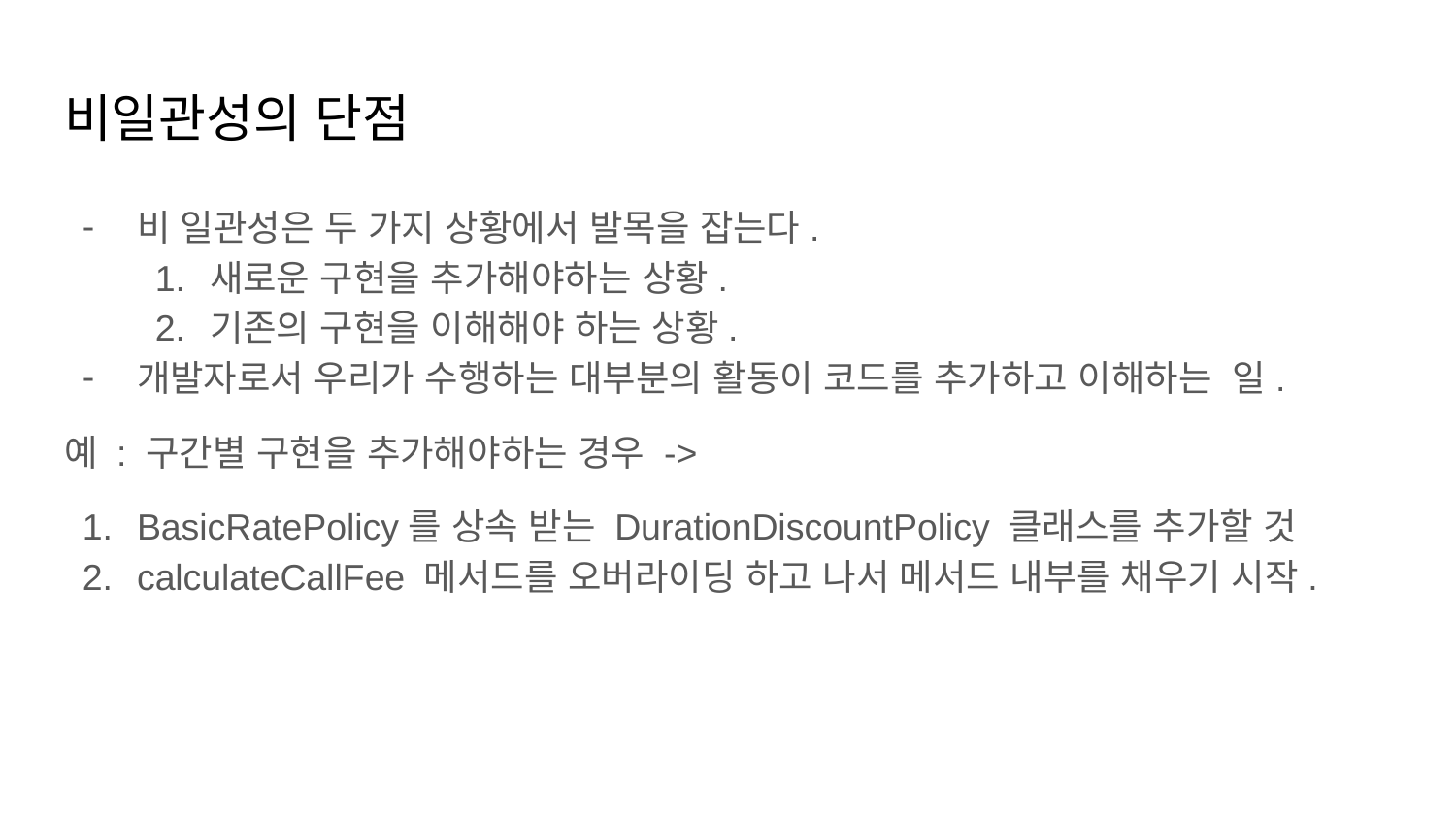

# 비일관성의 단점
비 일관성은 두 가지 상황에서 발목을 잡는다.
새로운 구현을 추가해야하는 상황.
기존의 구현을 이해해야 하는 상황.
개발자로서 우리가 수행하는 대부분의 활동이 코드를 추가하고 이해하는  일.
예 : 구간별 구현을 추가해야하는 경우 ->
BasicRatePolicy를 상속 받는 DurationDiscountPolicy 클래스를 추가할 것
calculateCallFee 메서드를 오버라이딩 하고 나서 메서드 내부를 채우기 시작.